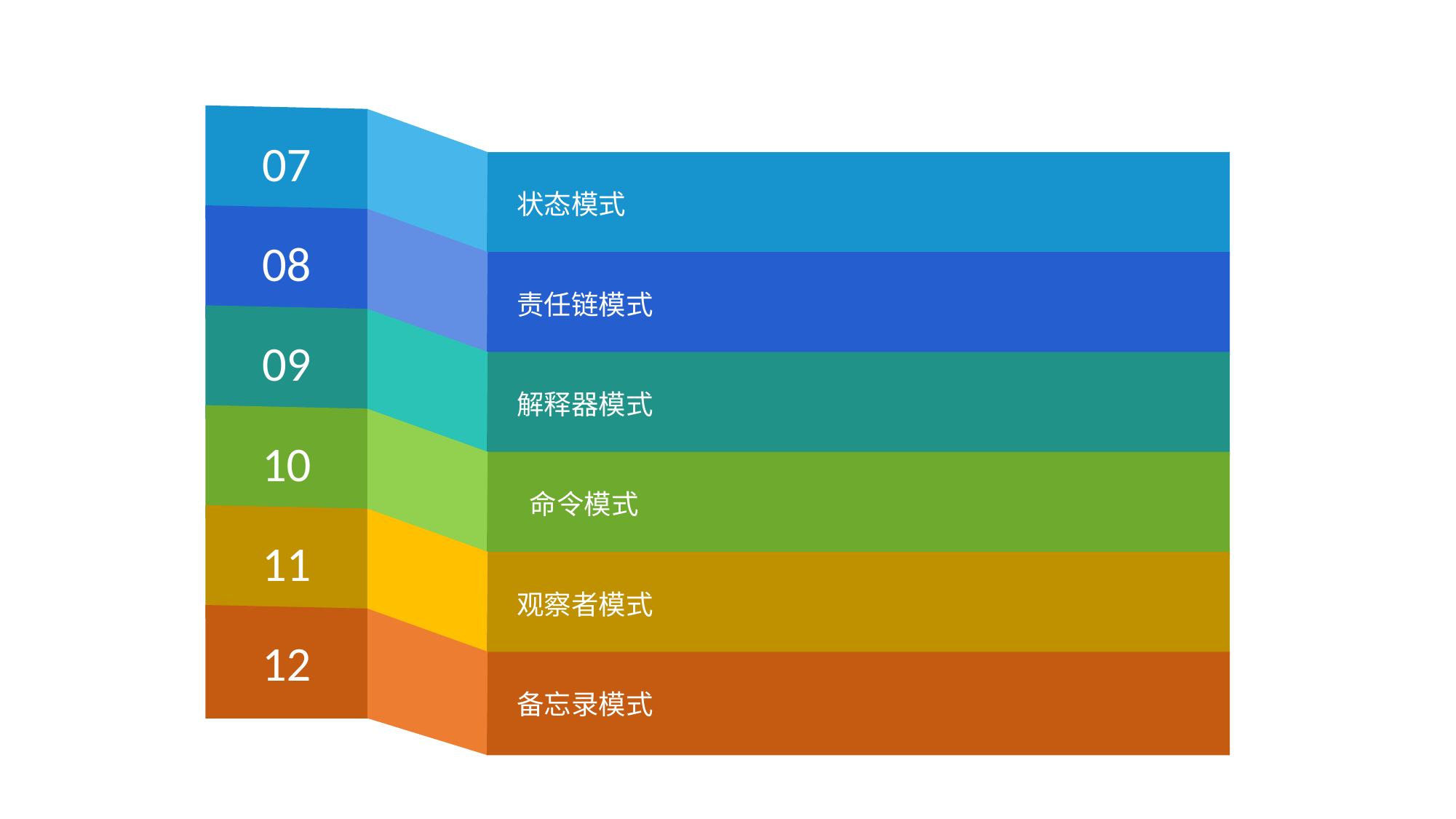

07

状态模式
08

责任链模式
09

解释器模式
10

 命令模式
11

观察者模式
12

备忘录模式